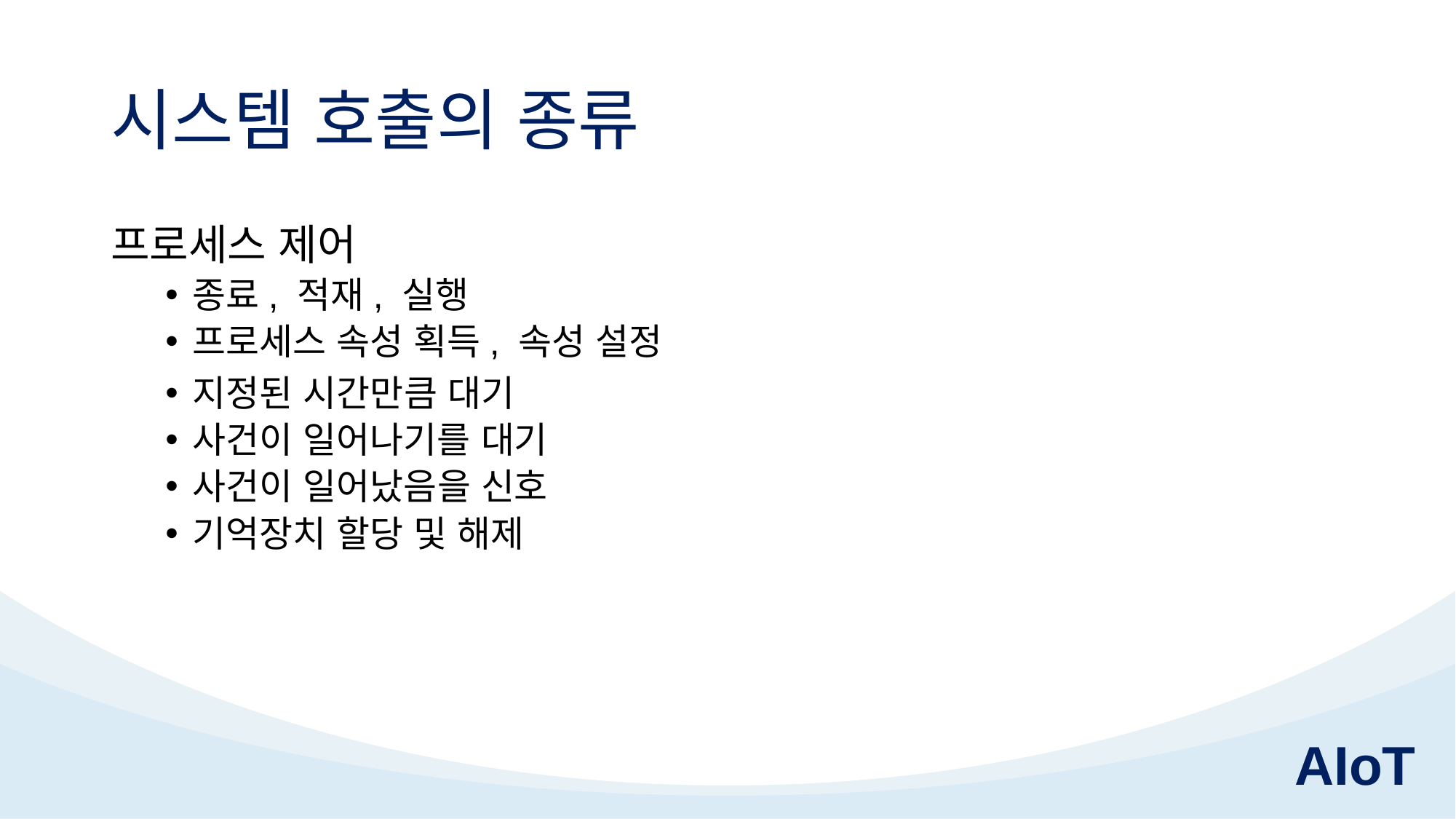

# 시스템 호출의 종류
프로세스 제어
종료, 적재, 실행
프로세스 속성 획득, 속성 설정
지정된 시간만큼 대기
사건이 일어나기를 대기
사건이 일어났음을 신호
기억장치 할당 및 해제